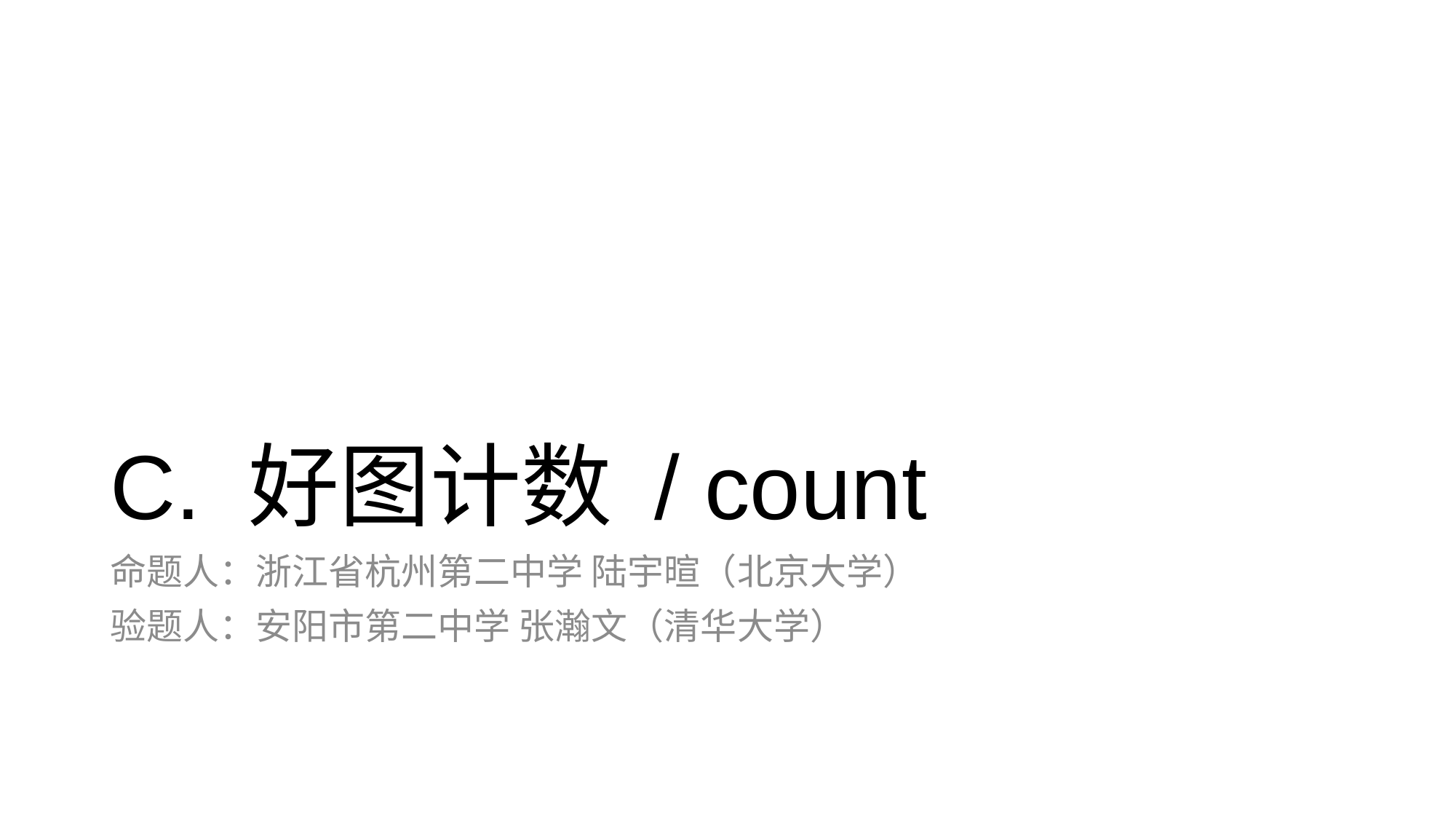

# C. 好图计数 / count
命题人：浙江省杭州第二中学 陆宇暄（北京大学）
验题人：安阳市第二中学 张瀚文（清华大学）